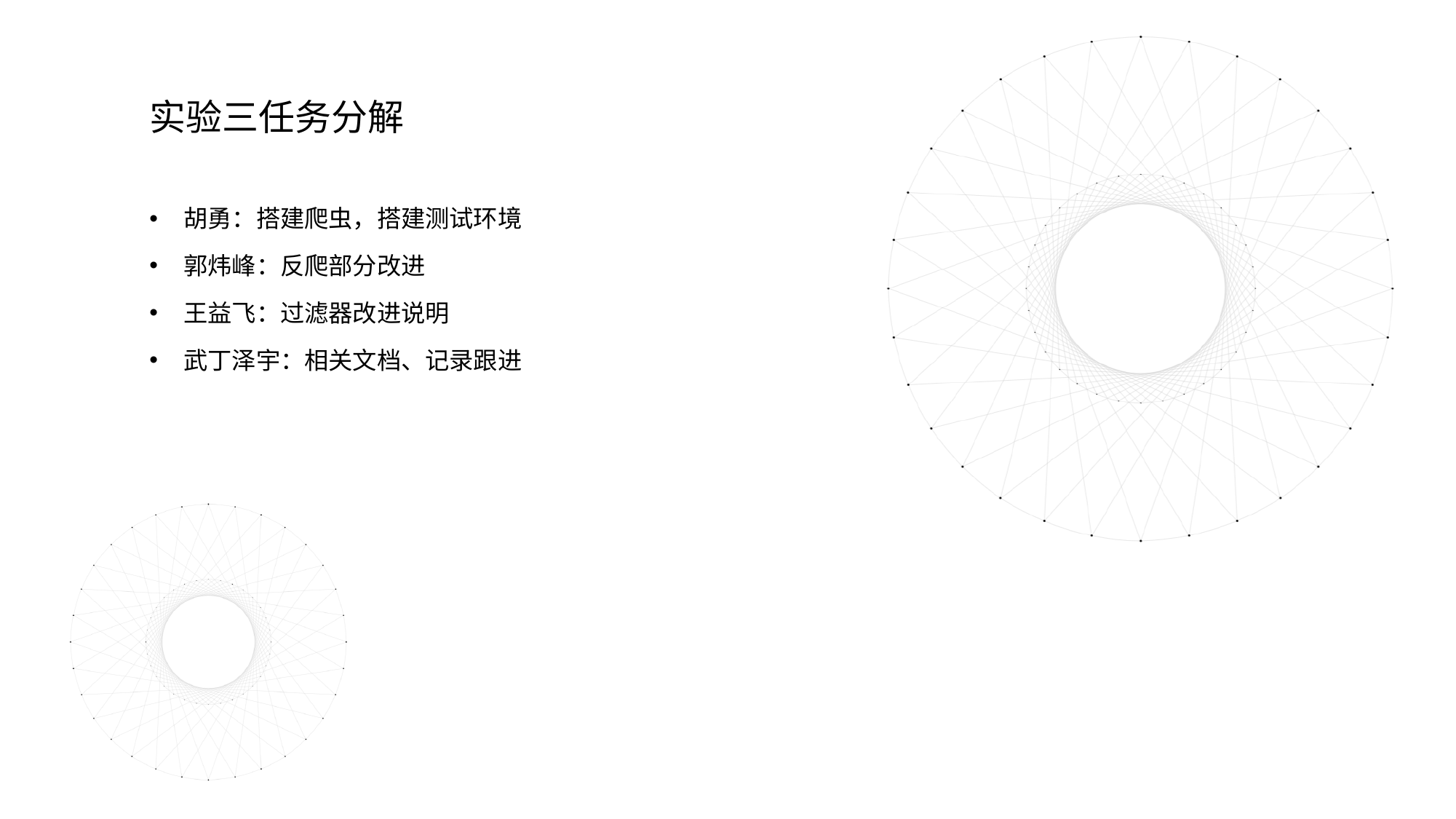

实验三任务分解
胡勇：搭建爬虫，搭建测试环境
郭炜峰：反爬部分改进
王益飞：过滤器改进说明
武丁泽宇：相关文档、记录跟进